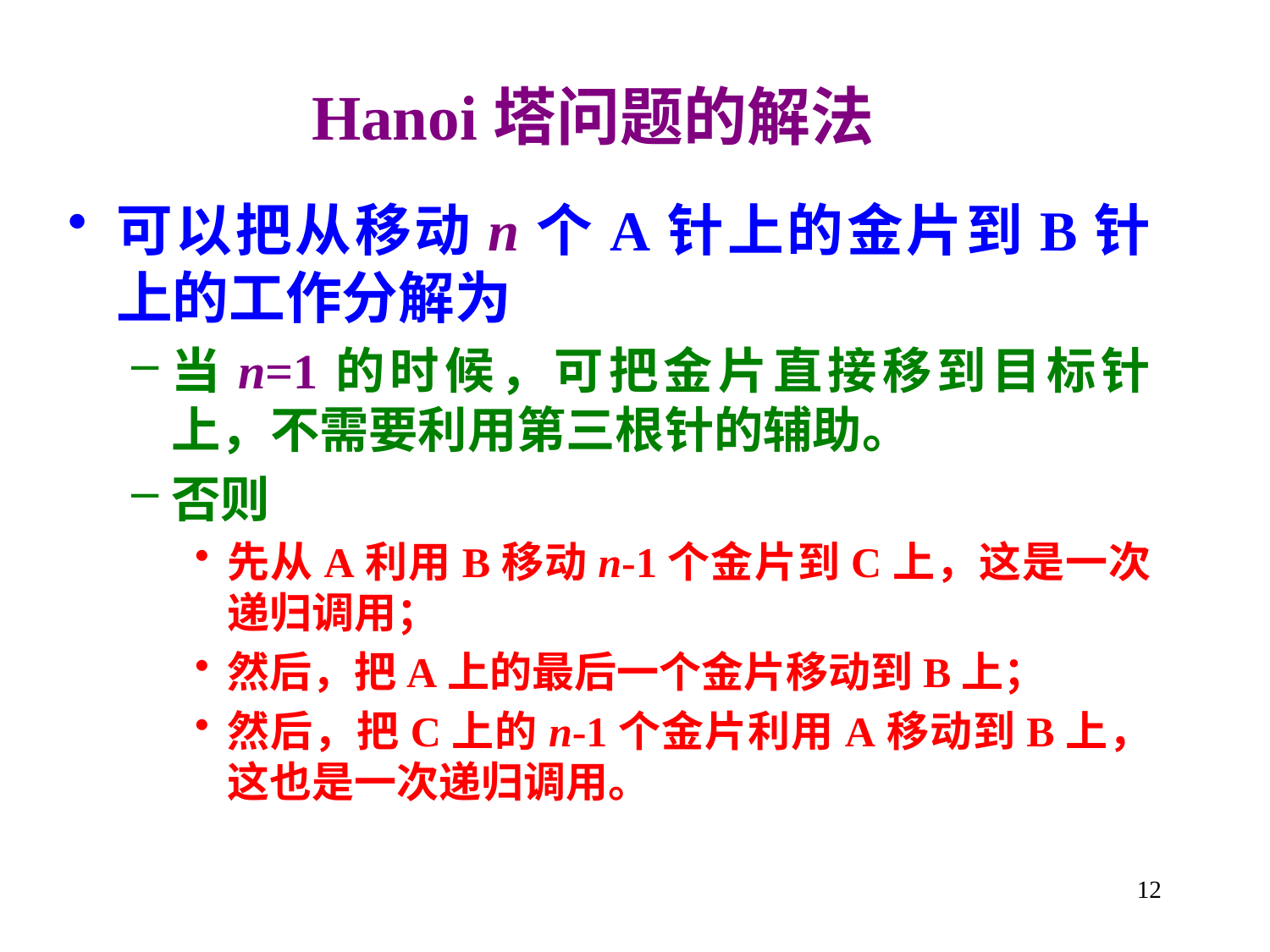

Hanoi塔问题的解法
可以把从移动n个A针上的金片到B针上的工作分解为
当n=1的时候，可把金片直接移到目标针上，不需要利用第三根针的辅助。
否则
先从A利用B移动n-1个金片到C上，这是一次递归调用；
然后，把A上的最后一个金片移动到B上；
然后，把C上的n-1个金片利用A移动到B上，这也是一次递归调用。
12